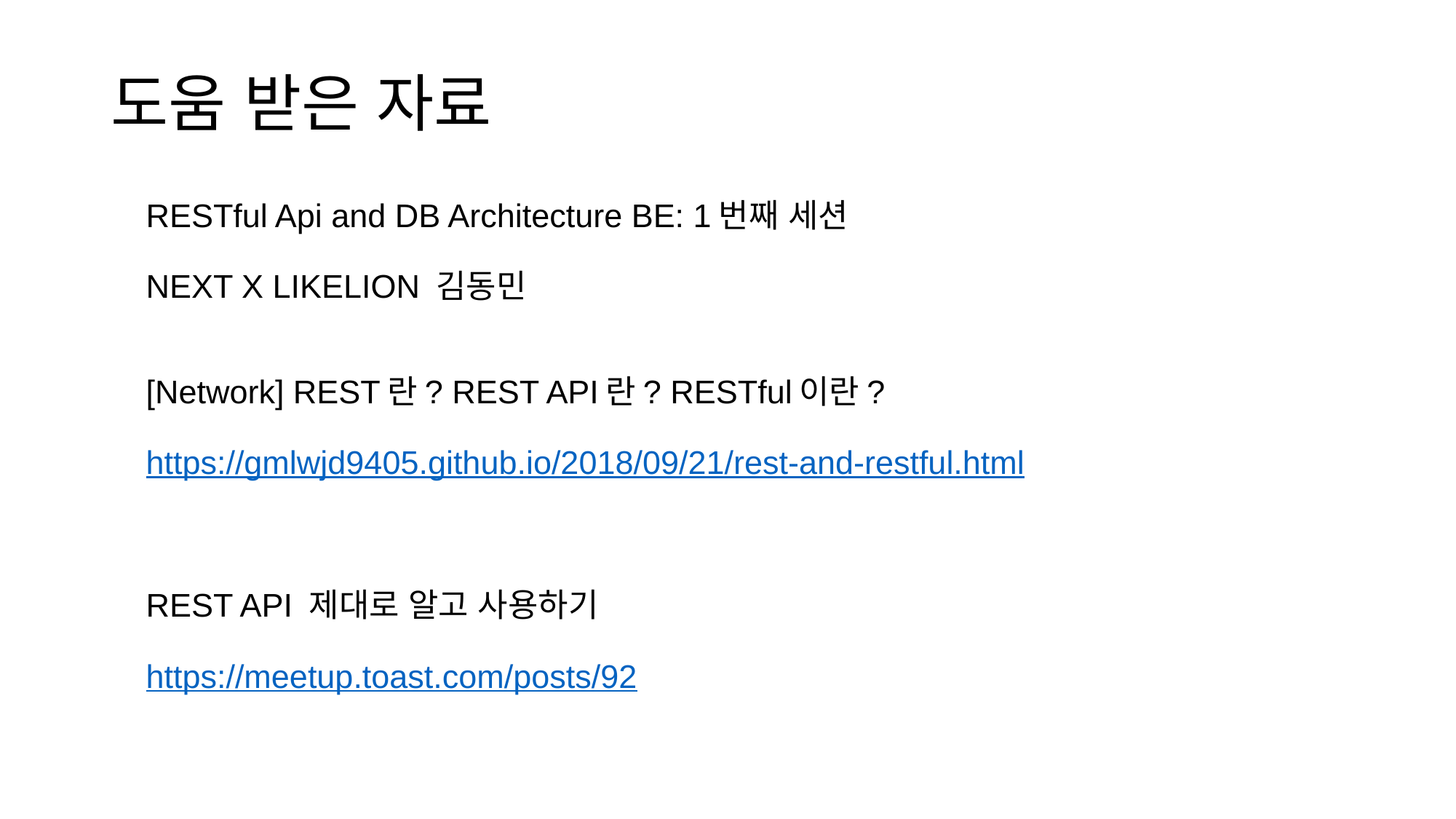

# 도움 받은 자료
RESTful Api and DB Architecture BE: 1번째 세션

NEXT X LIKELION 김동민

[Network] REST란? REST API란? RESTful이란?

https://gmlwjd9405.github.io/2018/09/21/rest-and-restful.html

REST API 제대로 알고 사용하기

https://meetup.toast.com/posts/92